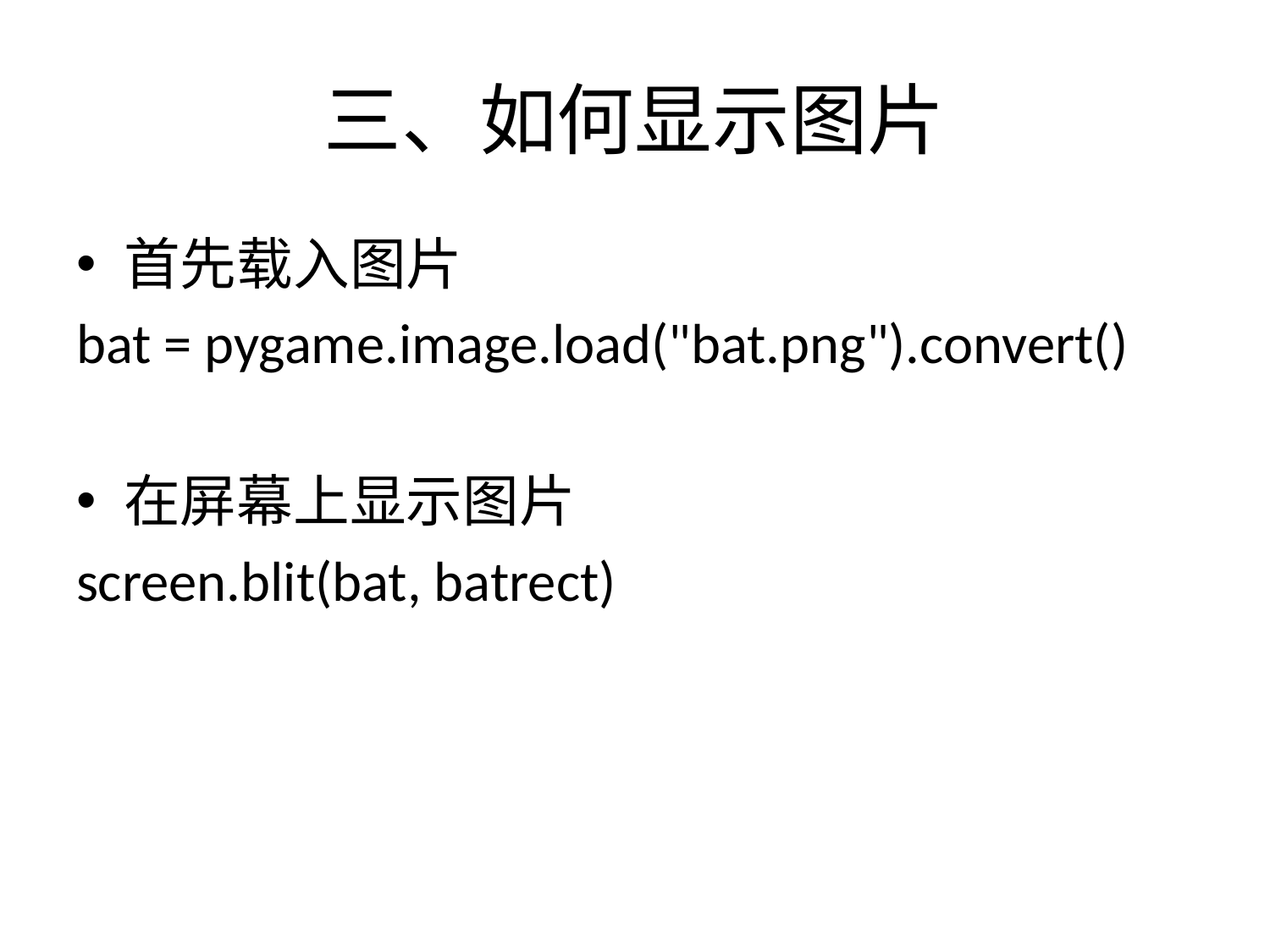

# 三、如何显示图片
首先载入图片
bat = pygame.image.load("bat.png").convert()

在屏幕上显示图片
screen.blit(bat, batrect)